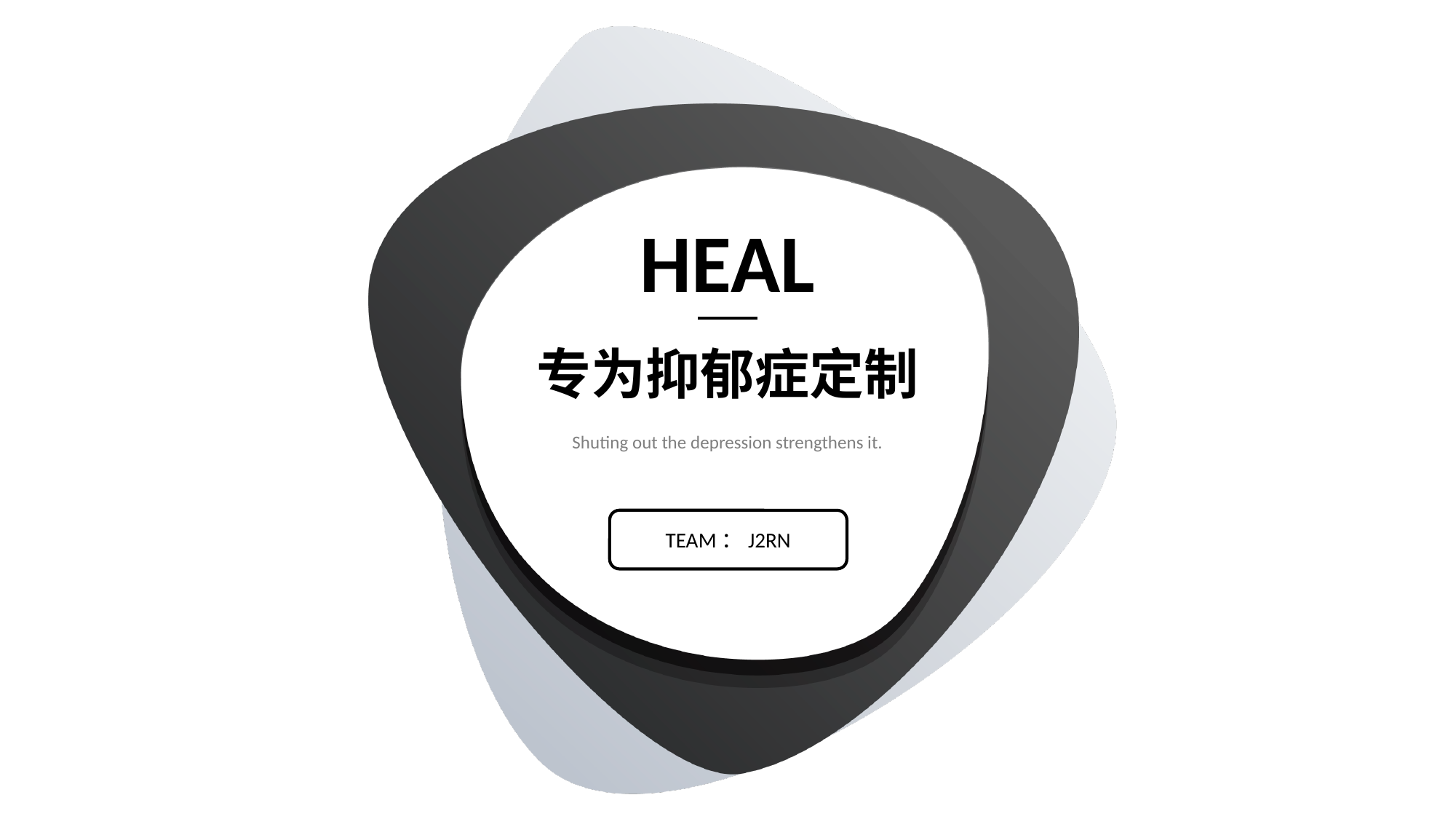

HEAL
专为抑郁症定制
Shuting out the depression strengthens it.
TEAM：J2RN